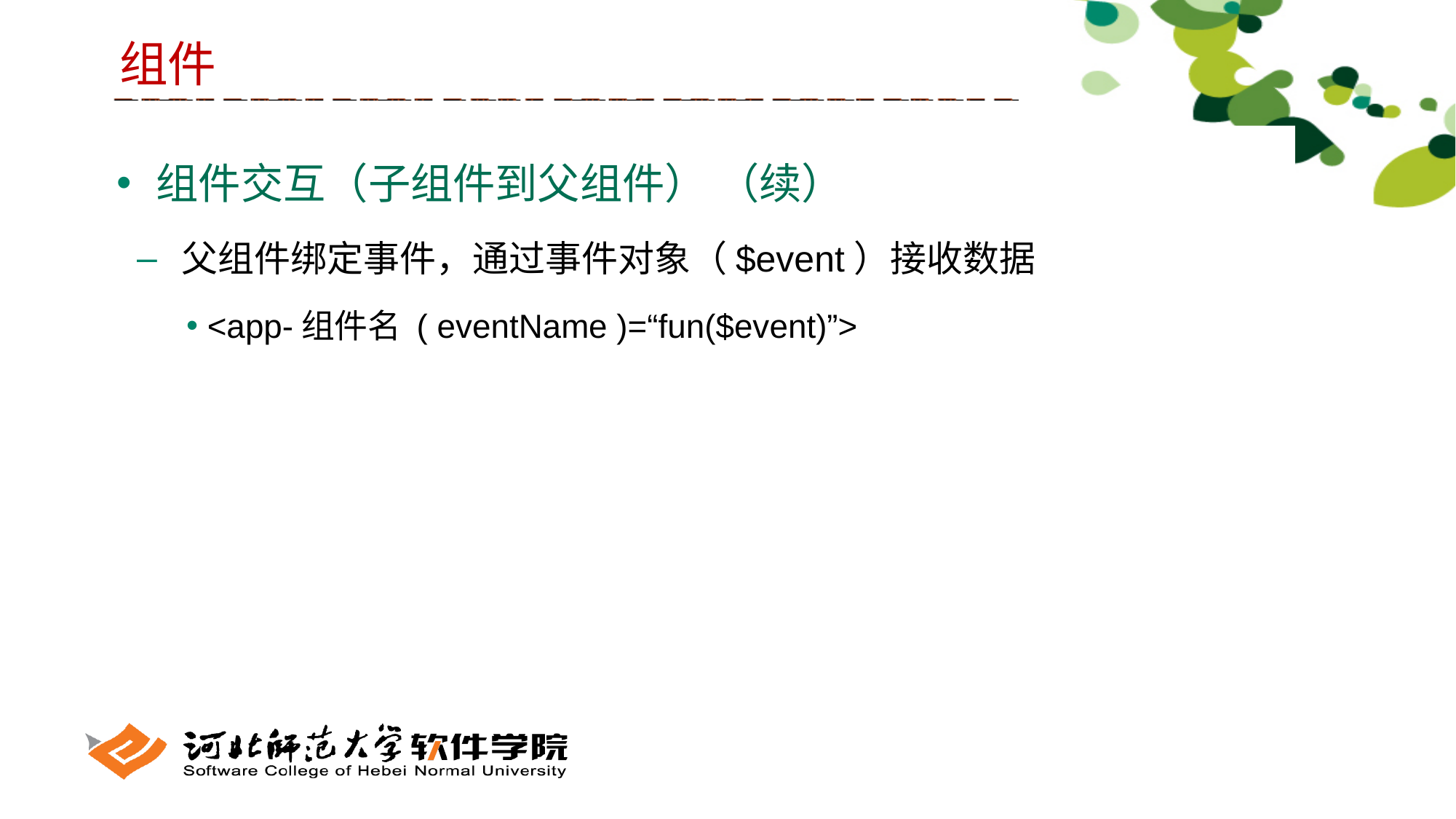

组件
 组件交互（子组件到父组件） （续）
 父组件绑定事件，通过事件对象（$event）接收数据
 <app-组件名 ( eventName )=“fun($event)”>